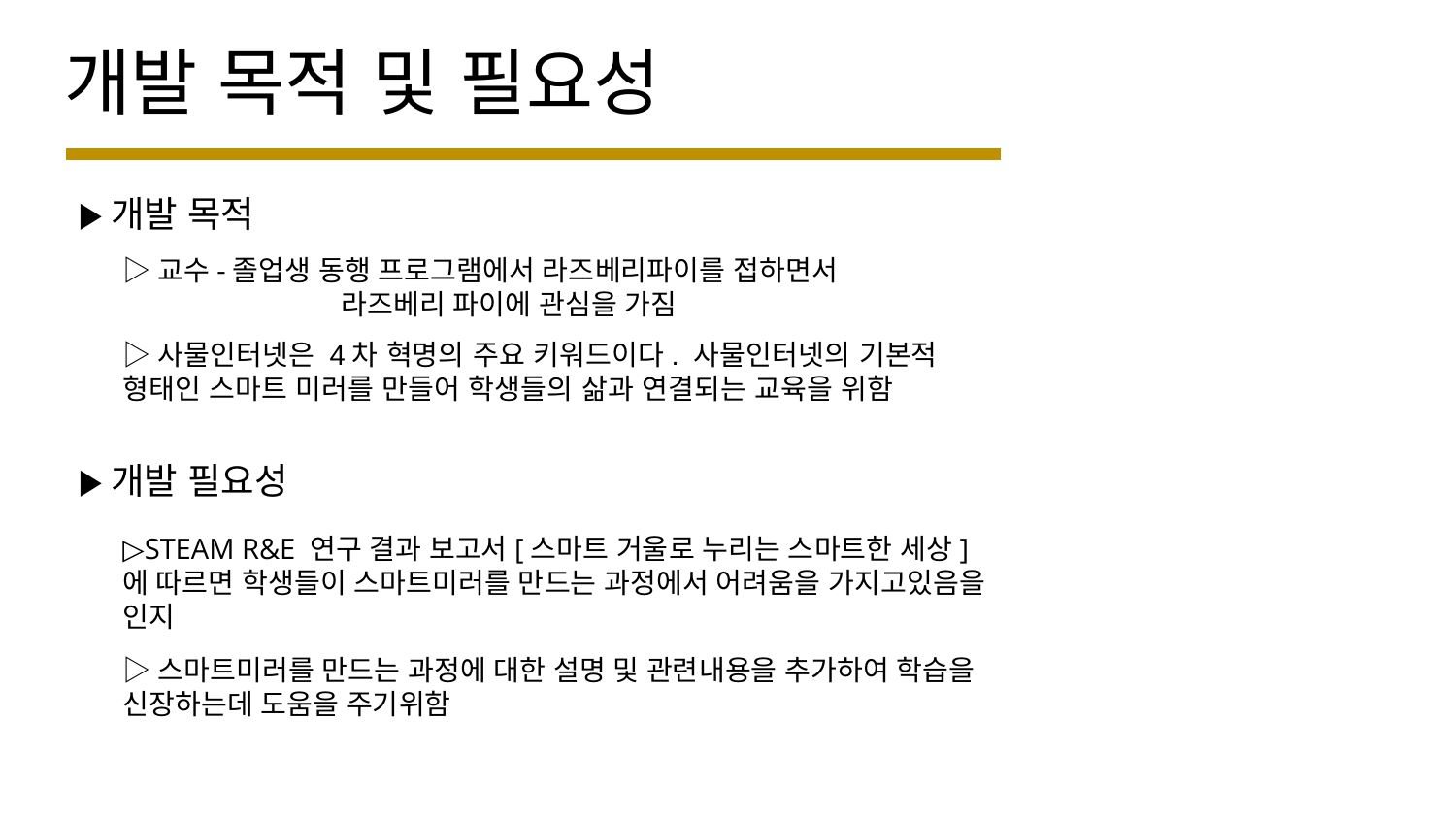

# 개발 목적 및 필요성
▶개발 목적
▷교수-졸업생 동행 프로그램에서 라즈베리파이를 접하면서                                                   라즈베리 파이에 관심을 가짐
▷사물인터넷은 4차 혁명의 주요 키워드이다. 사물인터넷의 기본적     형태인 스마트 미러를 만들어 학생들의 삶과 연결되는 교육을 위함
▶개발 필요성
▷STEAM R&E 연구 결과 보고서[스마트 거울로 누리는 스마트한 세상] 에 따르면 학생들이 스마트미러를 만드는 과정에서 어려움을 가지고있음을 인지
▷스마트미러를 만드는 과정에 대한 설명 및 관련내용을 추가하여 학습을 신장하는데 도움을 주기위함